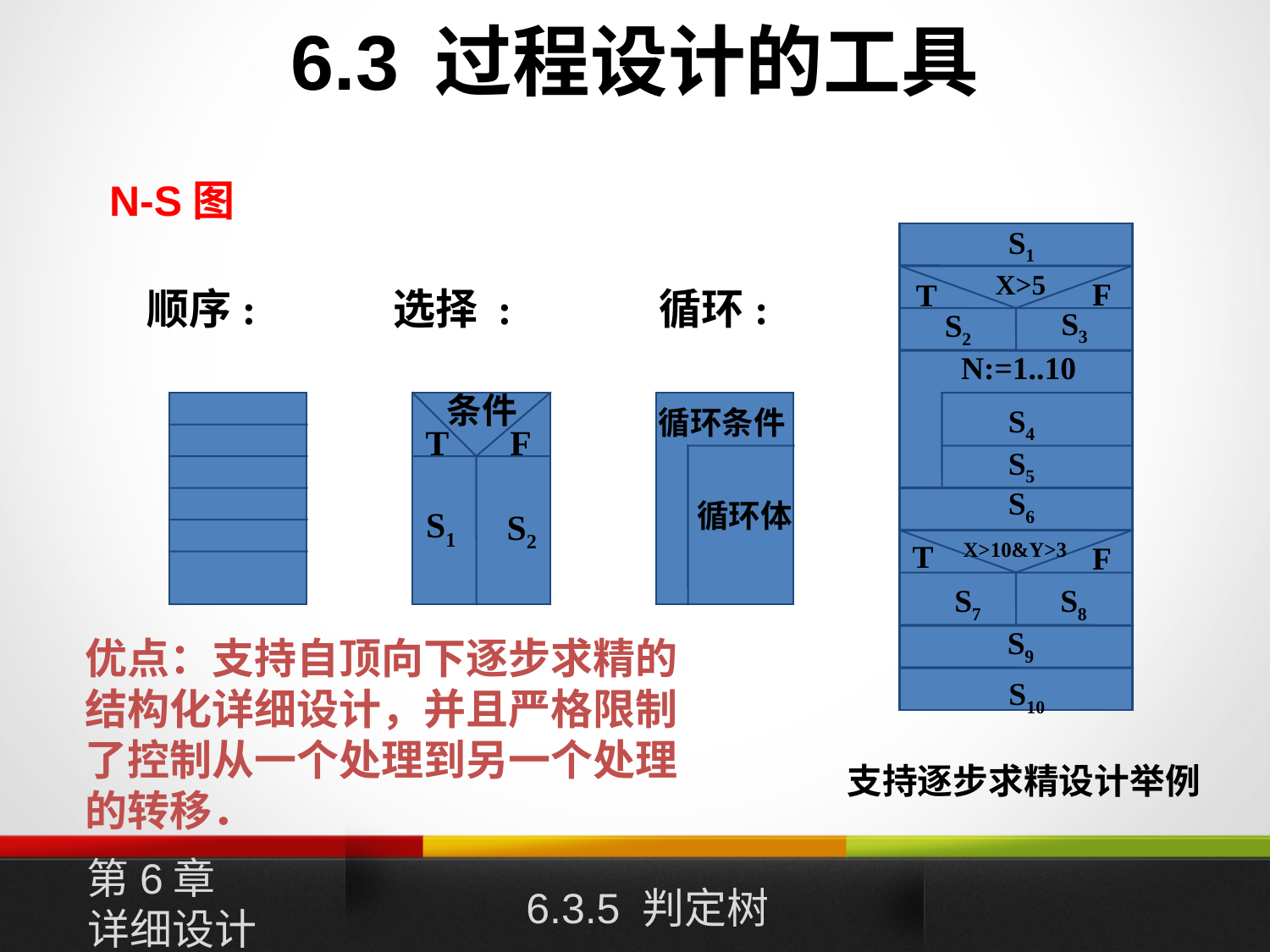

6.3 过程设计的工具
N-S图
S1

      X>5

F
T
顺序:            选择 :             循环:
S3
S2

N:=1..10

条件

S4
循环条件
T
F

S5

S6

循环体
S1
S2

      X>10&Y>3

T

F

S7
S8
S9
优点：支持自顶向下逐步求精的结构化详细设计，并且严格限制了控制从一个处理到另一个处理的转移．

S10
 支持逐步求精设计举例
第6章
详细设计
6.3.5 判定树